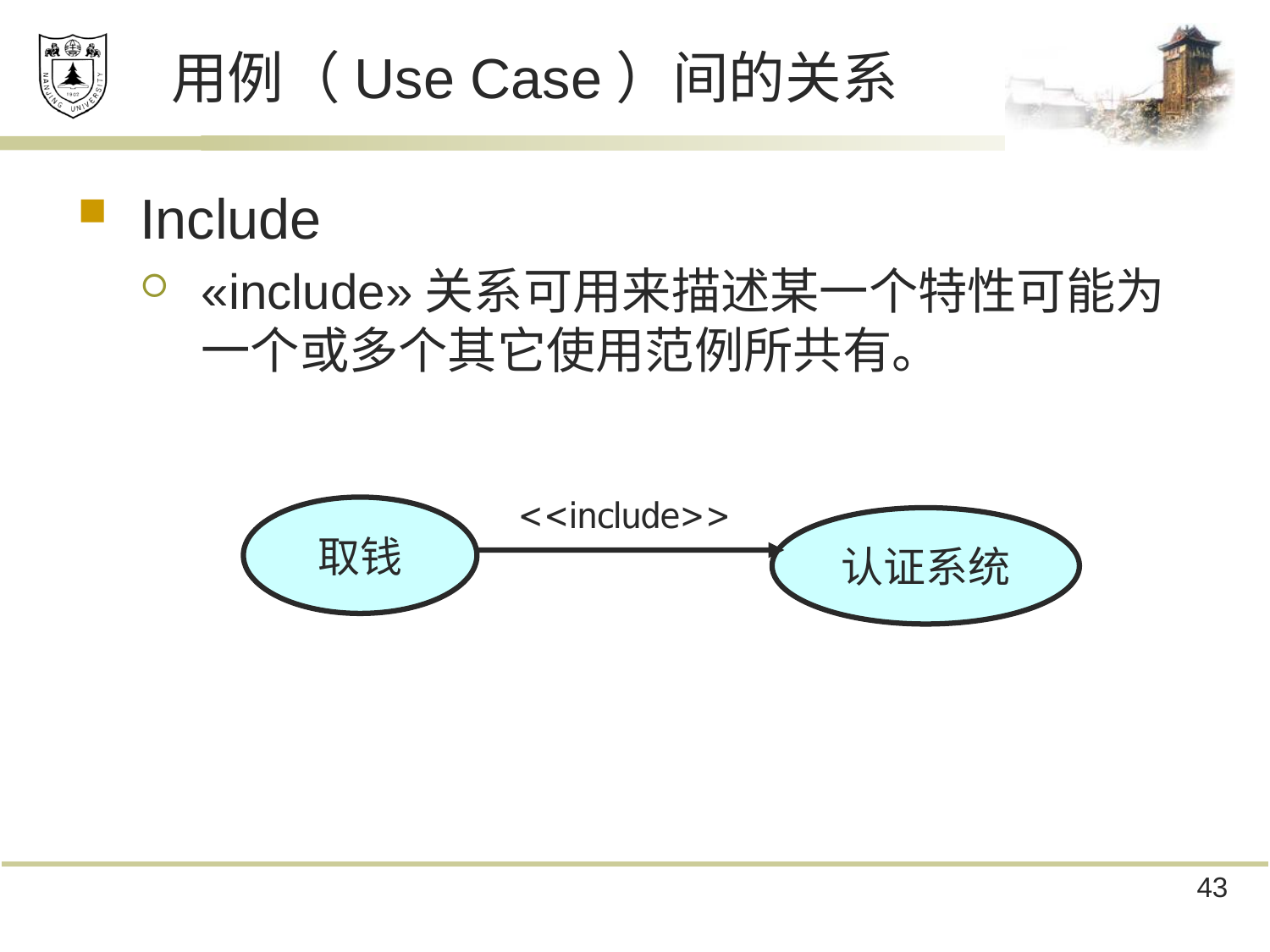

# 用例（Use Case）间的关系
Include
«include»关系可用来描述某一个特性可能为一个或多个其它使用范例所共有。

<<include>>
取钱
认证系统

43